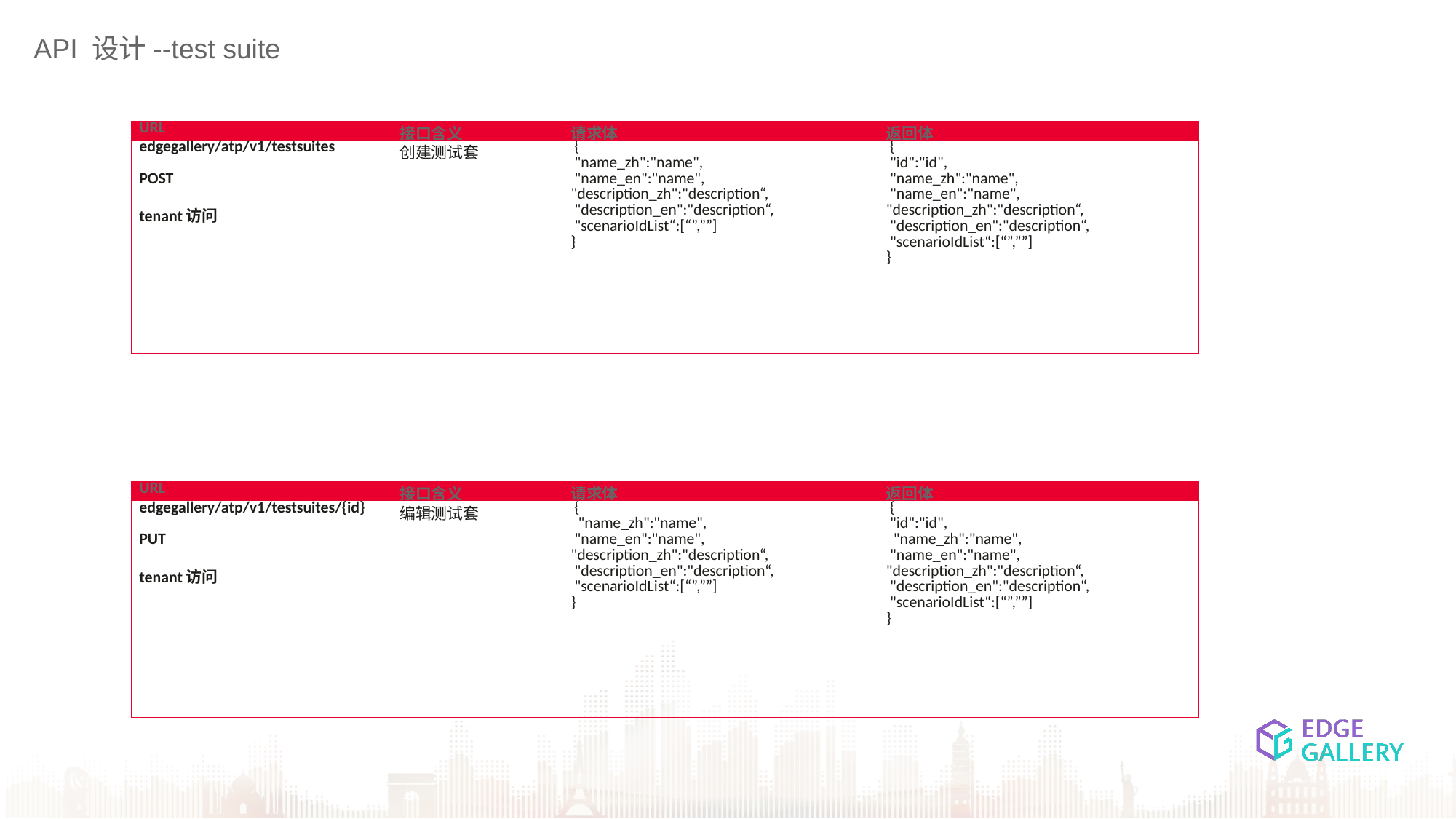

API 设计--test suite
| URL | 接口含义 | 请求体 | 返回体 |
| --- | --- | --- | --- |
| edgegallery/atp/v1/testsuites POST tenant访问 | 创建测试套 | { "name\_zh":"name", "name\_en":"name", "description\_zh":"description“, "description\_en":"description“, "scenarioIdList“:[“”,””] } | { "id":"id", "name\_zh":"name", "name\_en":"name", "description\_zh":"description“, "description\_en":"description“, "scenarioIdList“:[“”,””] } |
| URL | 接口含义 | 请求体 | 返回体 |
| --- | --- | --- | --- |
| edgegallery/atp/v1/testsuites/{id} PUT tenant访问 | 编辑测试套 | { "name\_zh":"name", "name\_en":"name", "description\_zh":"description“, "description\_en":"description“, "scenarioIdList“:[“”,””] } | { "id":"id", "name\_zh":"name", "name\_en":"name", "description\_zh":"description“, "description\_en":"description“, "scenarioIdList“:[“”,””] } |